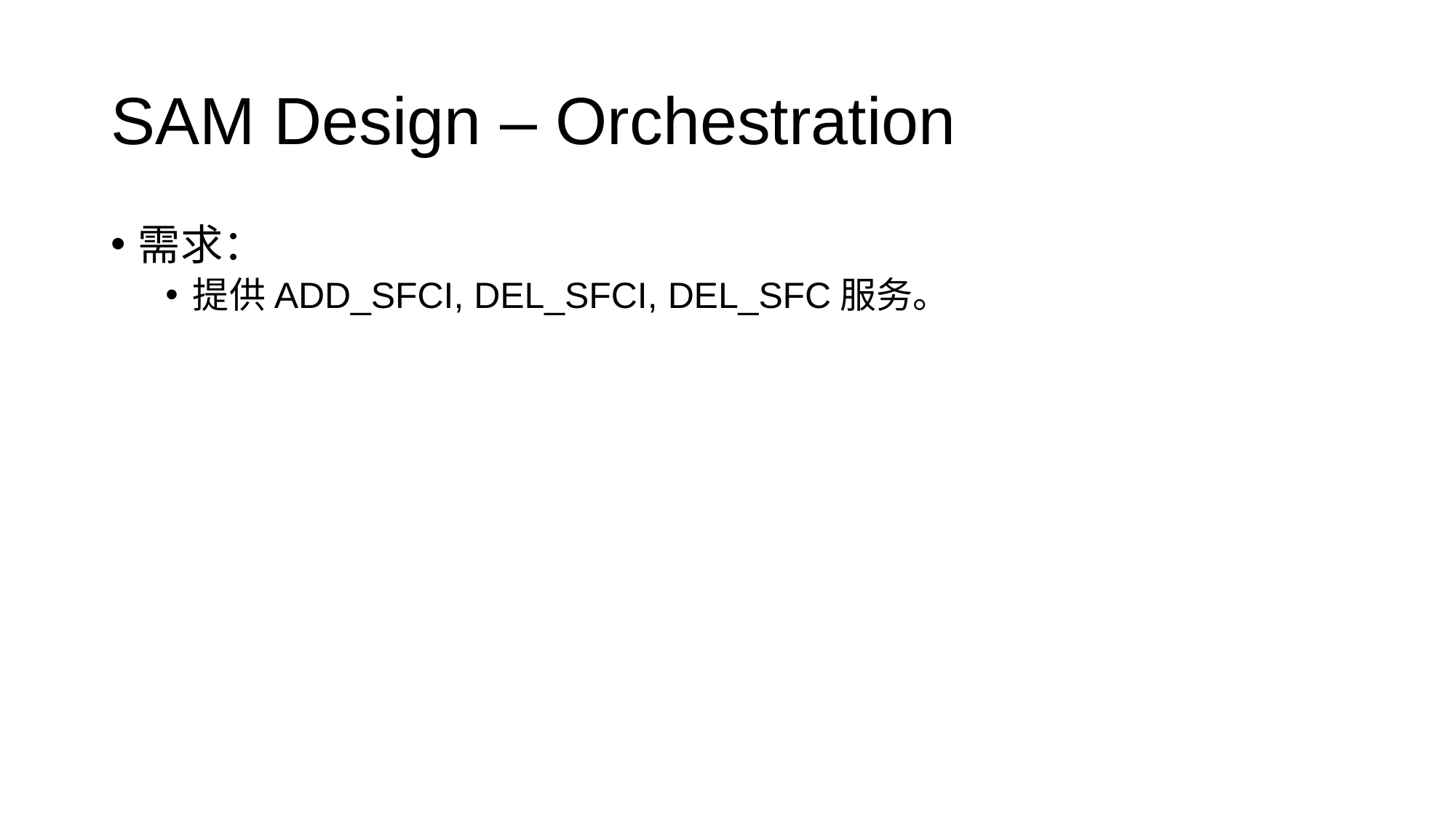

# SAM Design – Orchestration
需求：
提供ADD_SFCI, DEL_SFCI, DEL_SFC服务。